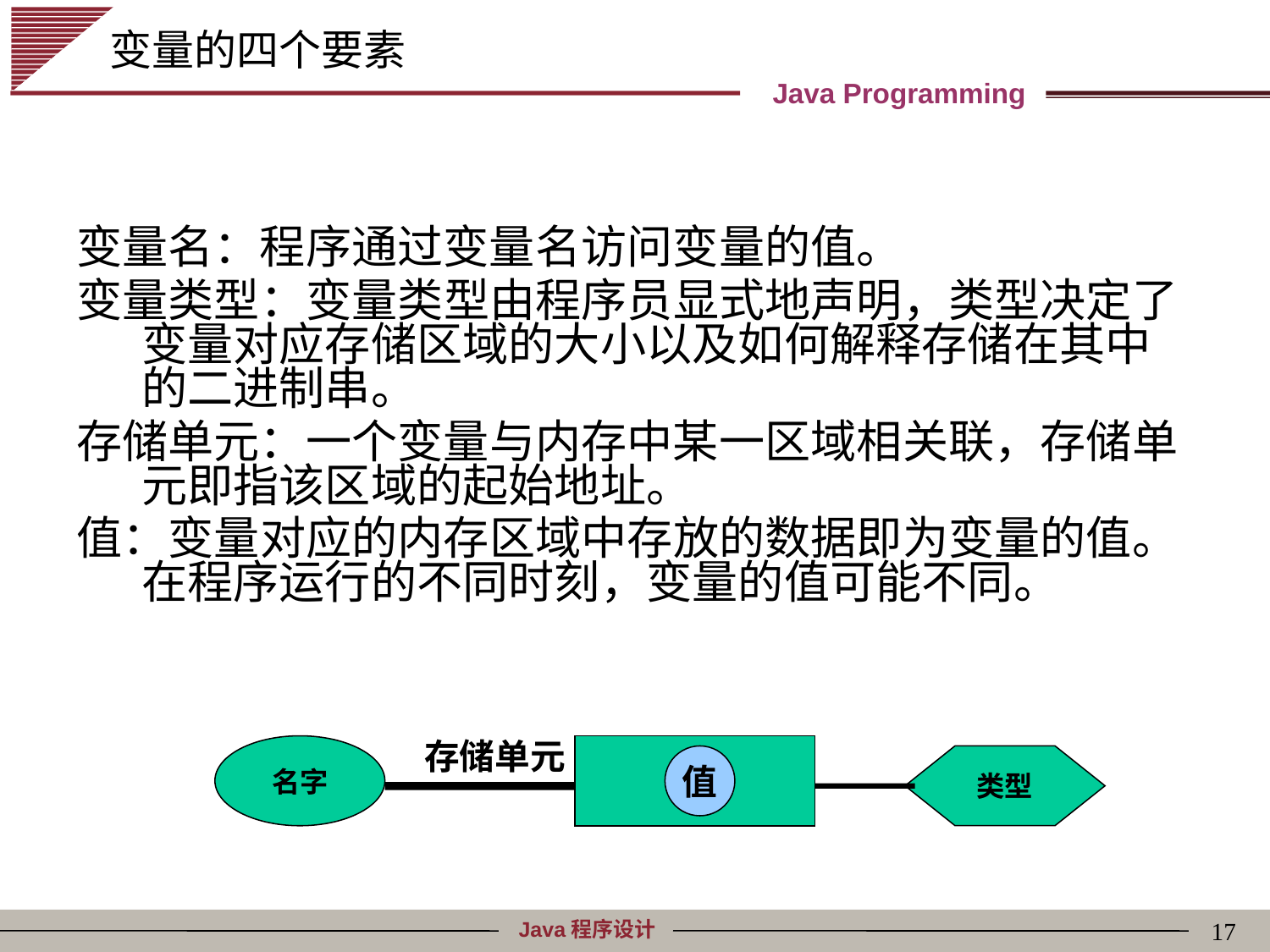

变量的四个要素
变量名：程序通过变量名访问变量的值。
变量类型：变量类型由程序员显式地声明，类型决定了变量对应存储区域的大小以及如何解释存储在其中的二进制串。
存储单元：一个变量与内存中某一区域相关联，存储单元即指该区域的起始地址。
值：变量对应的内存区域中存放的数据即为变量的值。在程序运行的不同时刻，变量的值可能不同。
存储单元
名字

值
类型